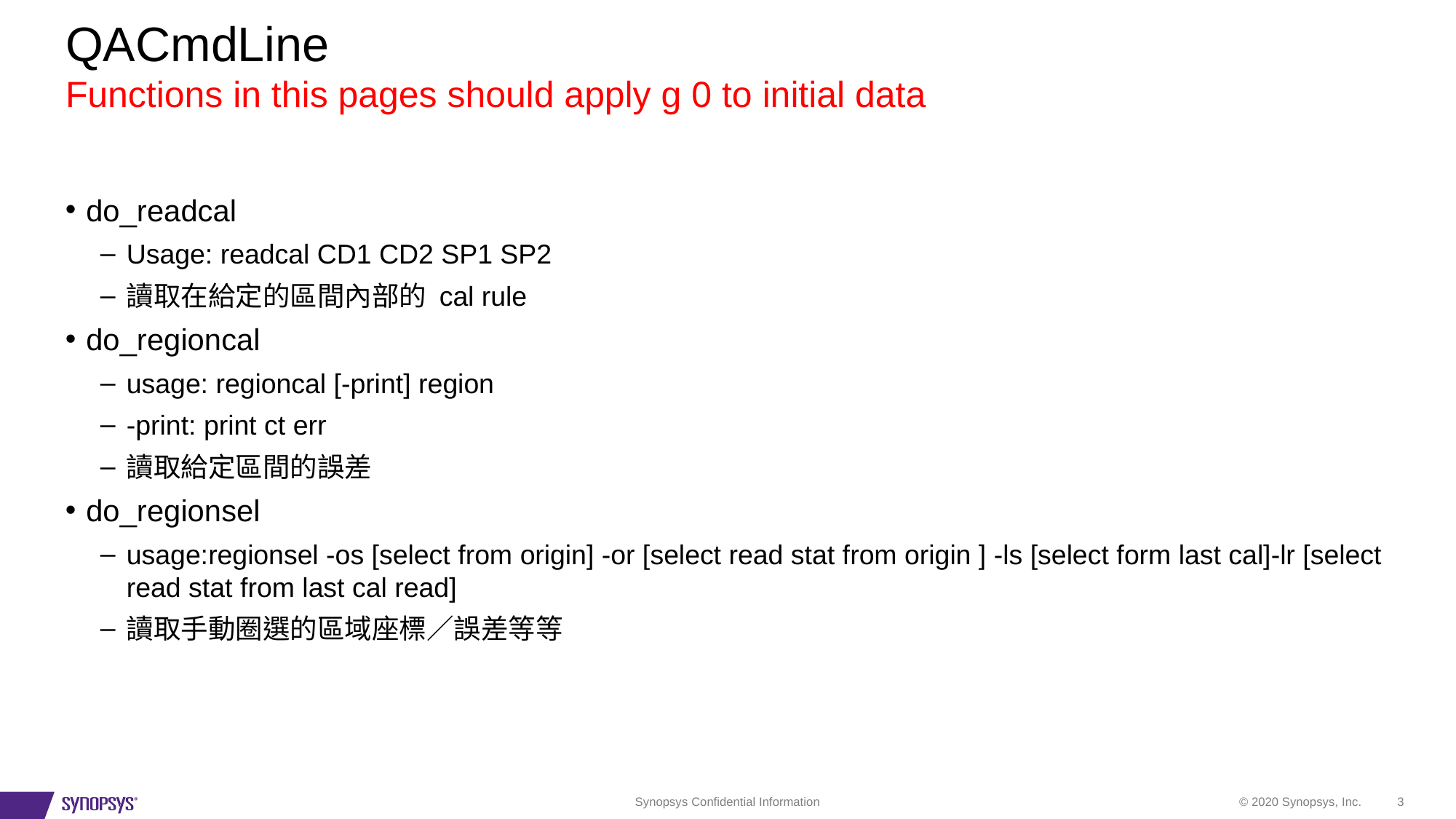

# QACmdLine Functions in this pages should apply g 0 to initial data
do_readcal
Usage: readcal CD1 CD2 SP1 SP2
讀取在給定的區間內部的 cal rule
do_regioncal
usage: regioncal [-print] region
-print: print ct err
讀取給定區間的誤差
do_regionsel
usage:regionsel -os [select from origin] -or [select read stat from origin ] -ls [select form last cal]-lr [select read stat from last cal read]
讀取手動圈選的區域座標／誤差等等